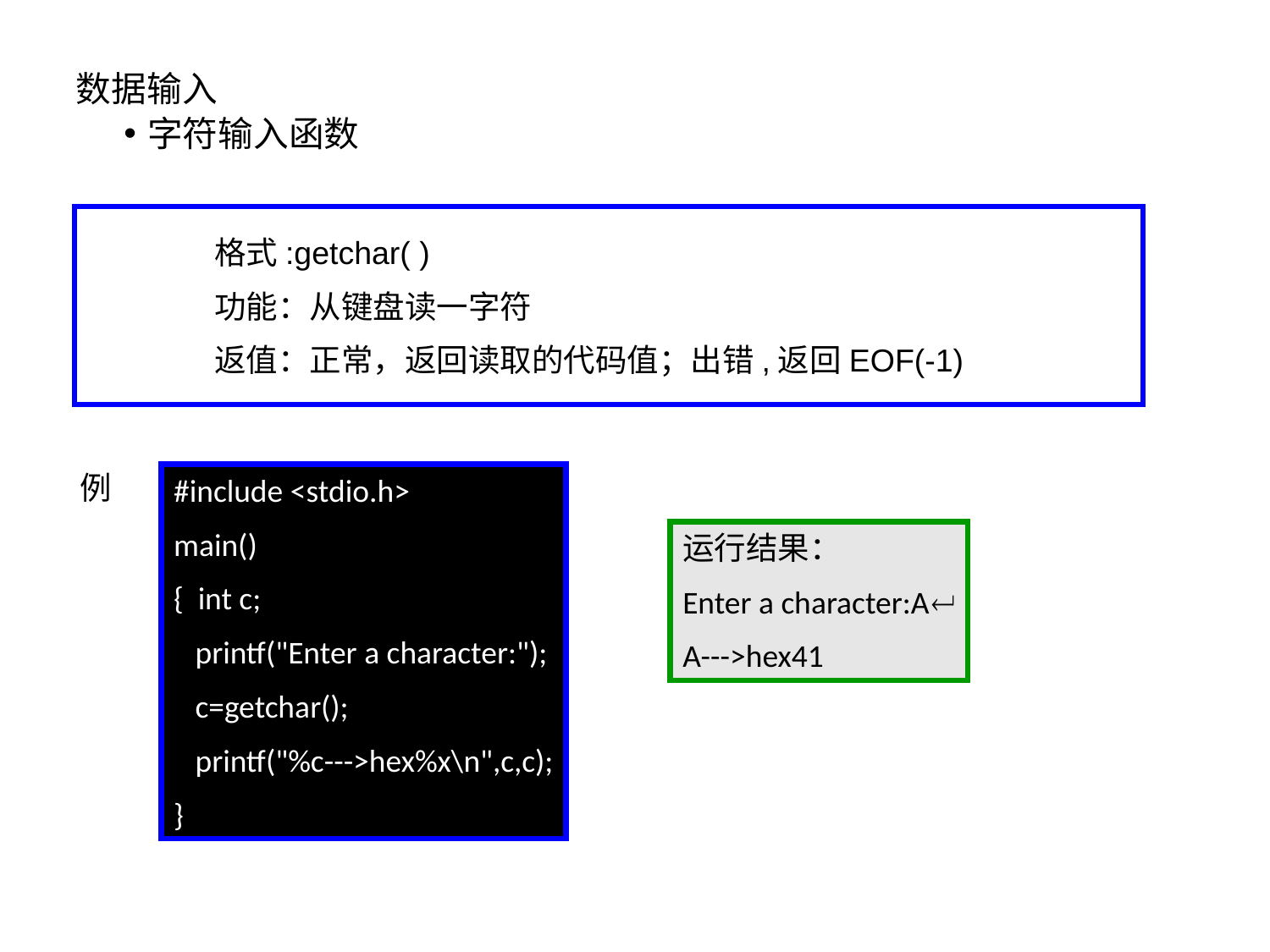

数据输入
字符输入函数
格式:getchar( )
功能：从键盘读一字符
返值：正常，返回读取的代码值；出错,返回EOF(-1)
例
#include <stdio.h>
main()
{  int c;
   printf("Enter a character:");
   c=getchar();
   printf("%c--->hex%x\n",c,c);
}
运行结果：
Enter a character:A↵
A--->hex41